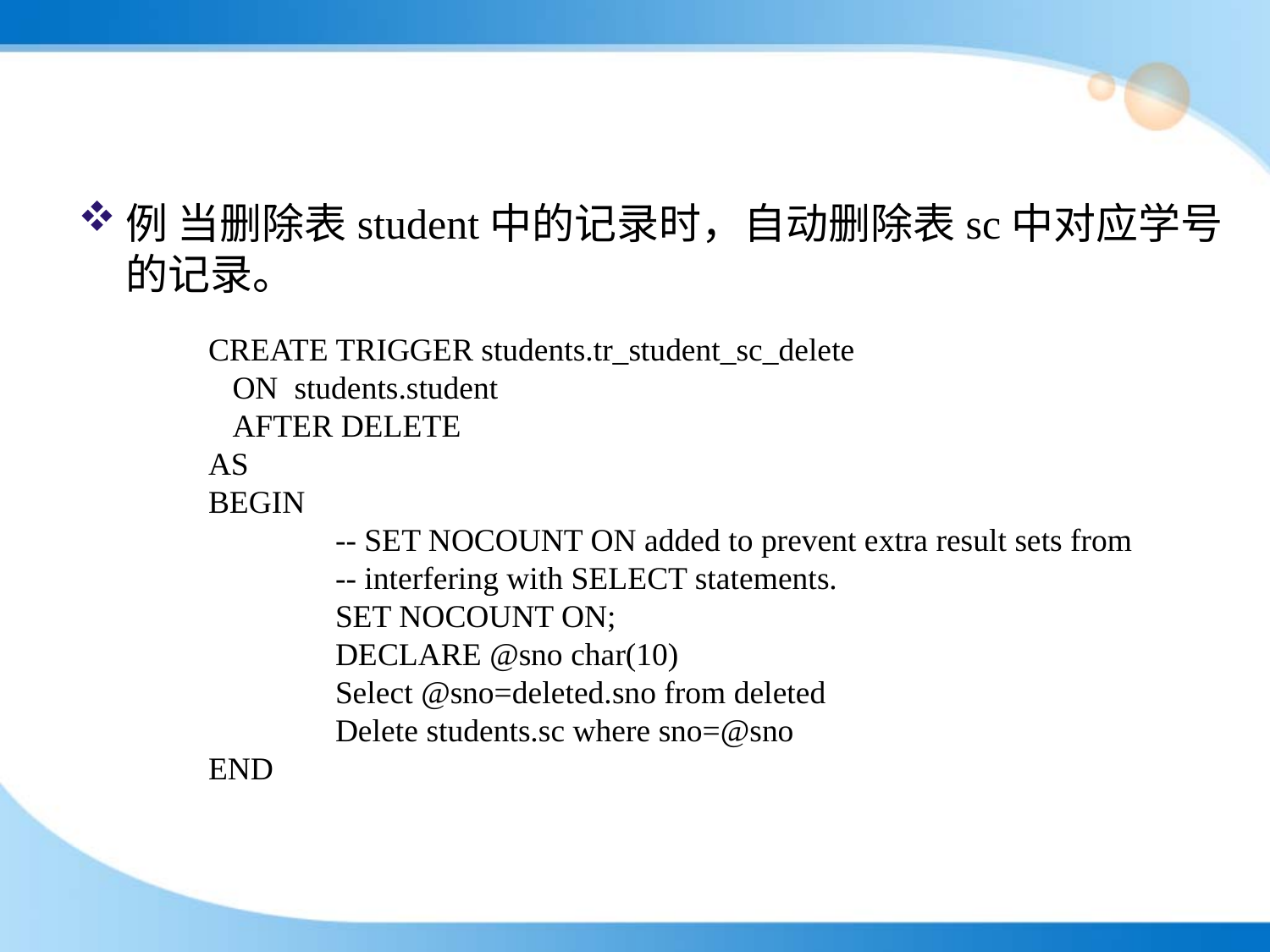

例 当删除表student中的记录时，自动删除表sc中对应学号的记录。
CREATE TRIGGER students.tr_student_sc_delete
   ON  students.student
   AFTER DELETE
AS
BEGIN
	-- SET NOCOUNT ON added to prevent extra result sets from
	-- interfering with SELECT statements.
	SET NOCOUNT ON;
	DECLARE @sno char(10)
	Select @sno=deleted.sno from deleted
	Delete students.sc where sno=@sno
END